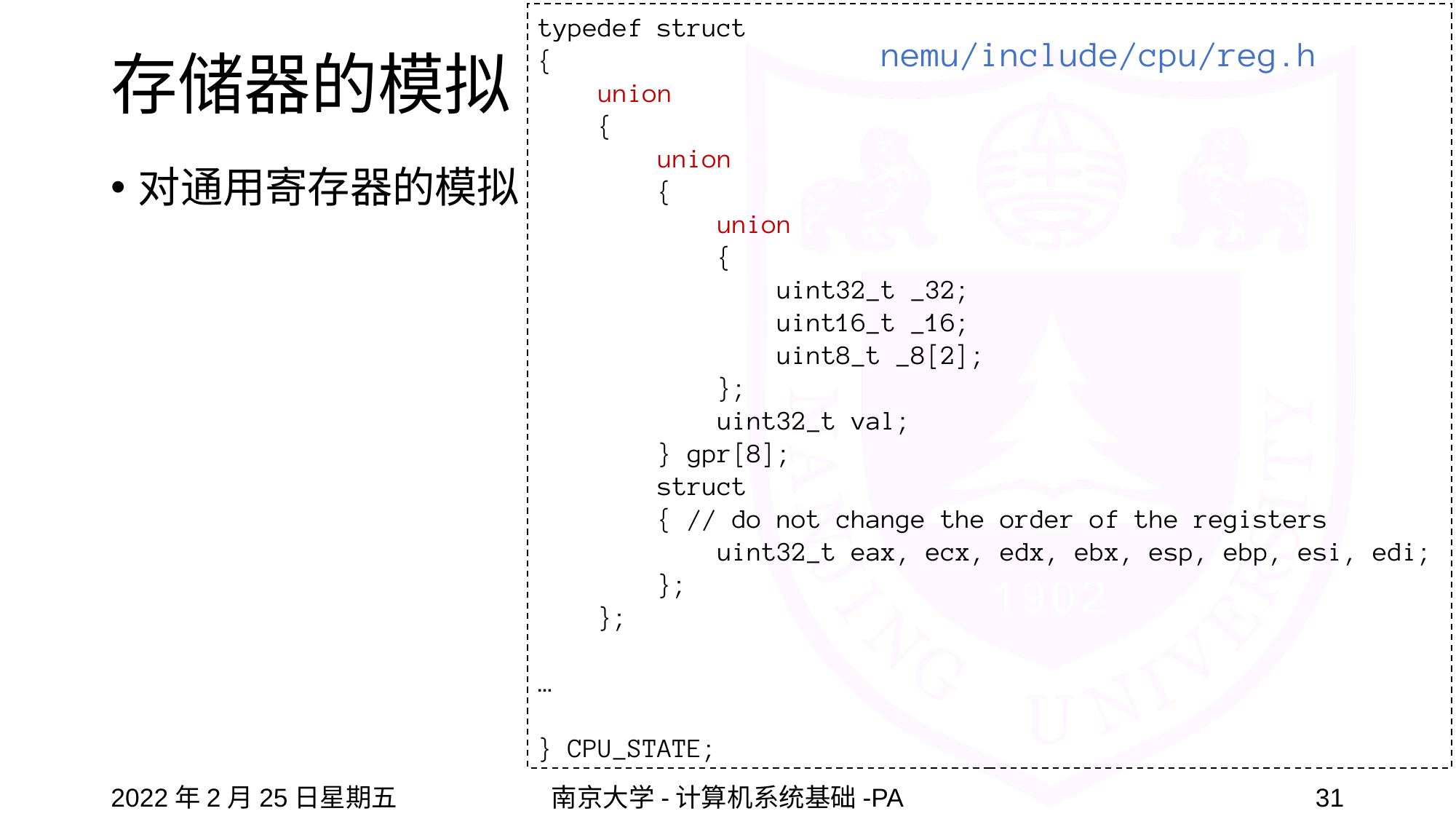

typedef struct
{
    union
    {
        union
        {
            union
            {
                uint32_t _32;
                uint16_t _16;
                uint8_t _8[2];
            };
            uint32_t val;
        } gpr[8];
        struct
        { // do not change the order of the registers
            uint32_t eax, ecx, edx, ebx, esp, ebp, esi, edi;
        };
    };

…

} CPU_STATE;
nemu/include/cpu/reg.h
# 存储器的模拟
对通用寄存器的模拟
2022年2月25日星期五
南京大学-计算机系统基础-PA
31